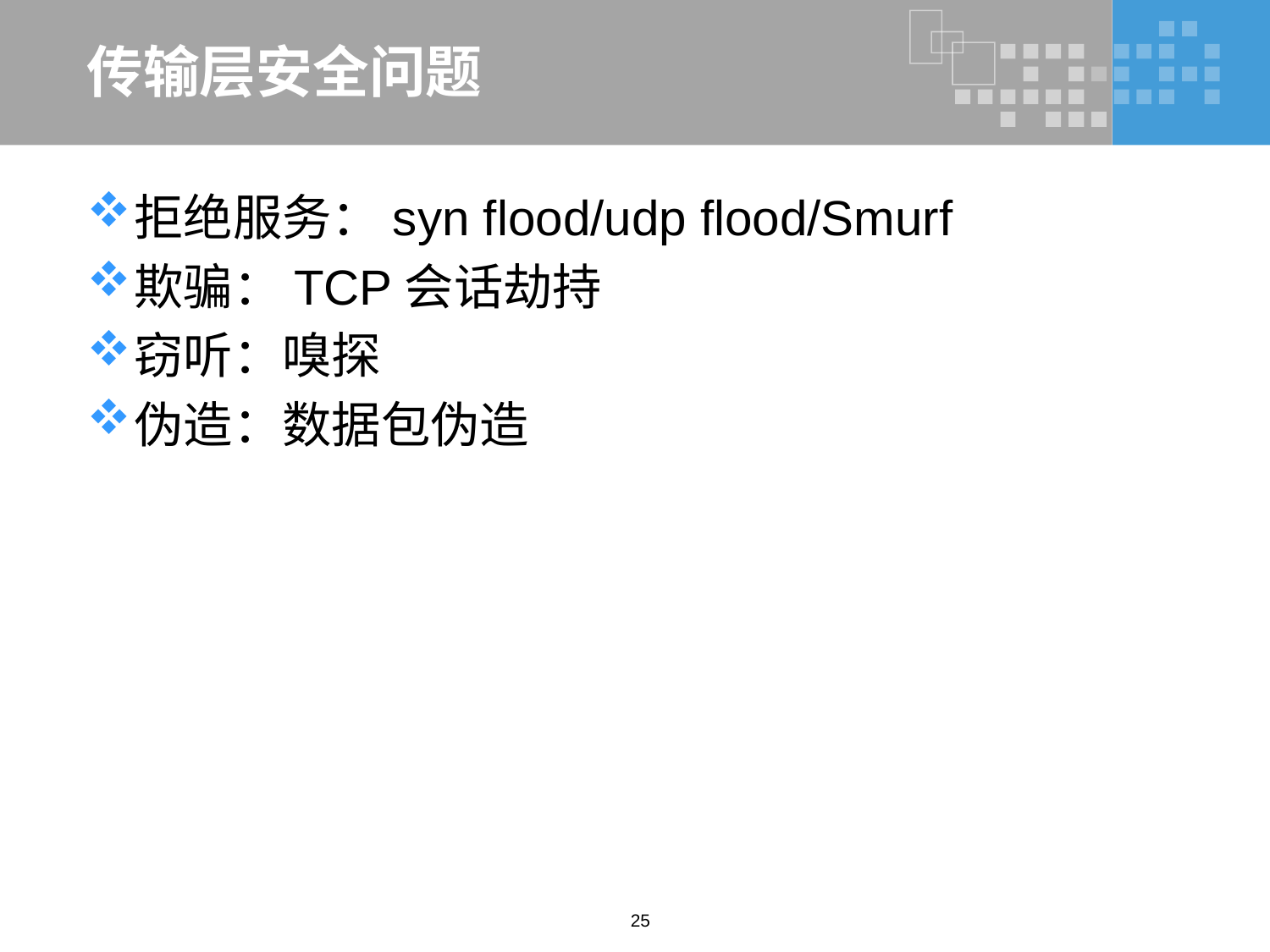

# 传输层安全问题
拒绝服务：syn flood/udp flood/Smurf
欺骗：TCP会话劫持
窃听：嗅探
伪造：数据包伪造

25